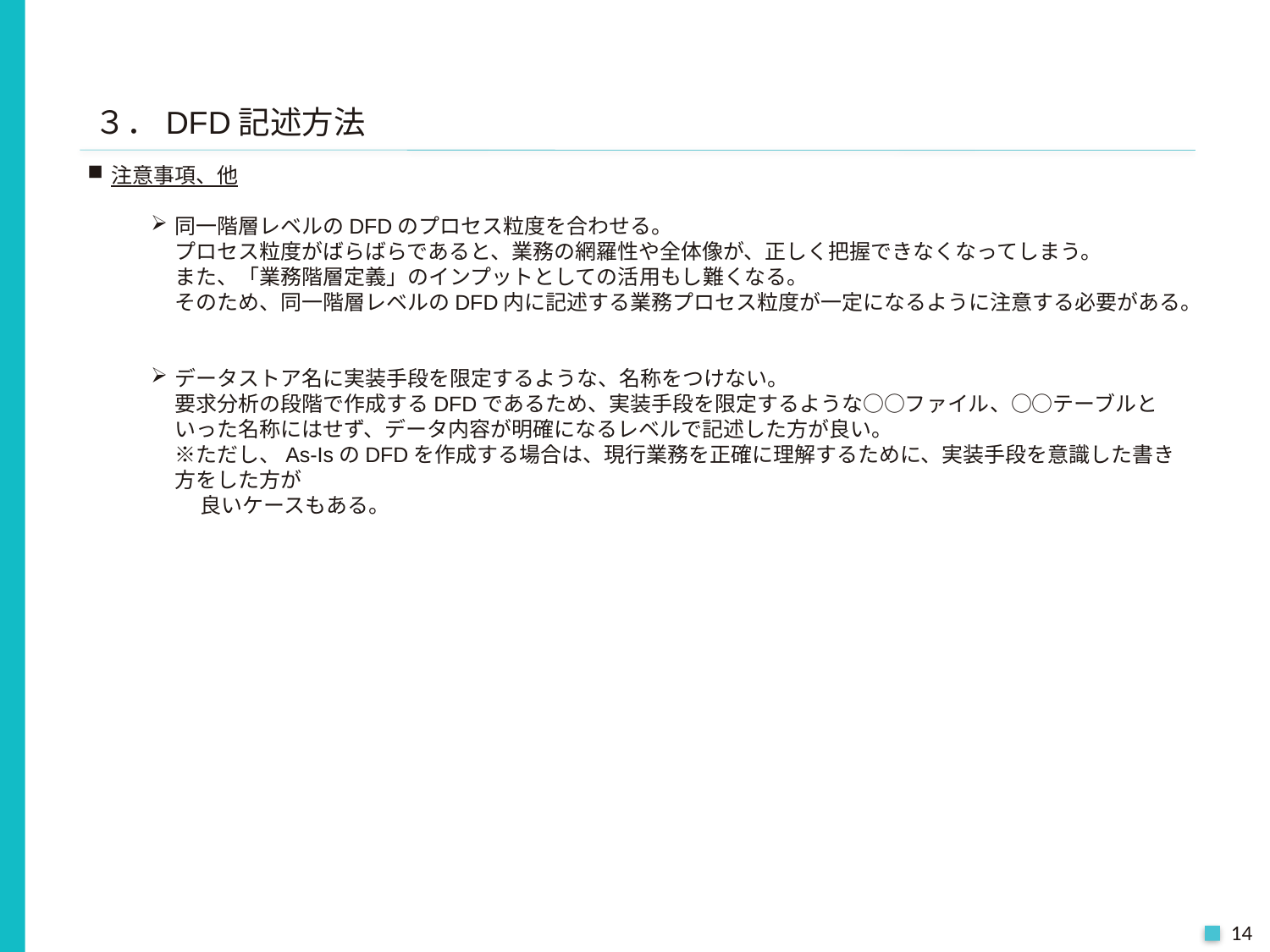

３．DFD記述方法
注意事項、他

同一階層レベルのDFDのプロセス粒度を合わせる。
プロセス粒度がばらばらであると、業務の網羅性や全体像が、正しく把握できなくなってしまう。
また、「業務階層定義」のインプットとしての活用もし難くなる。
そのため、同一階層レベルのDFD内に記述する業務プロセス粒度が一定になるように注意する必要がある。
データストア名に実装手段を限定するような、名称をつけない。
要求分析の段階で作成するDFDであるため、実装手段を限定するような○○ファイル、○○テーブルといった名称にはせず、データ内容が明確になるレベルで記述した方が良い。
※ただし、As-IsのDFDを作成する場合は、現行業務を正確に理解するために、実装手段を意識した書き方をした方が
　 良いケースもある。
14